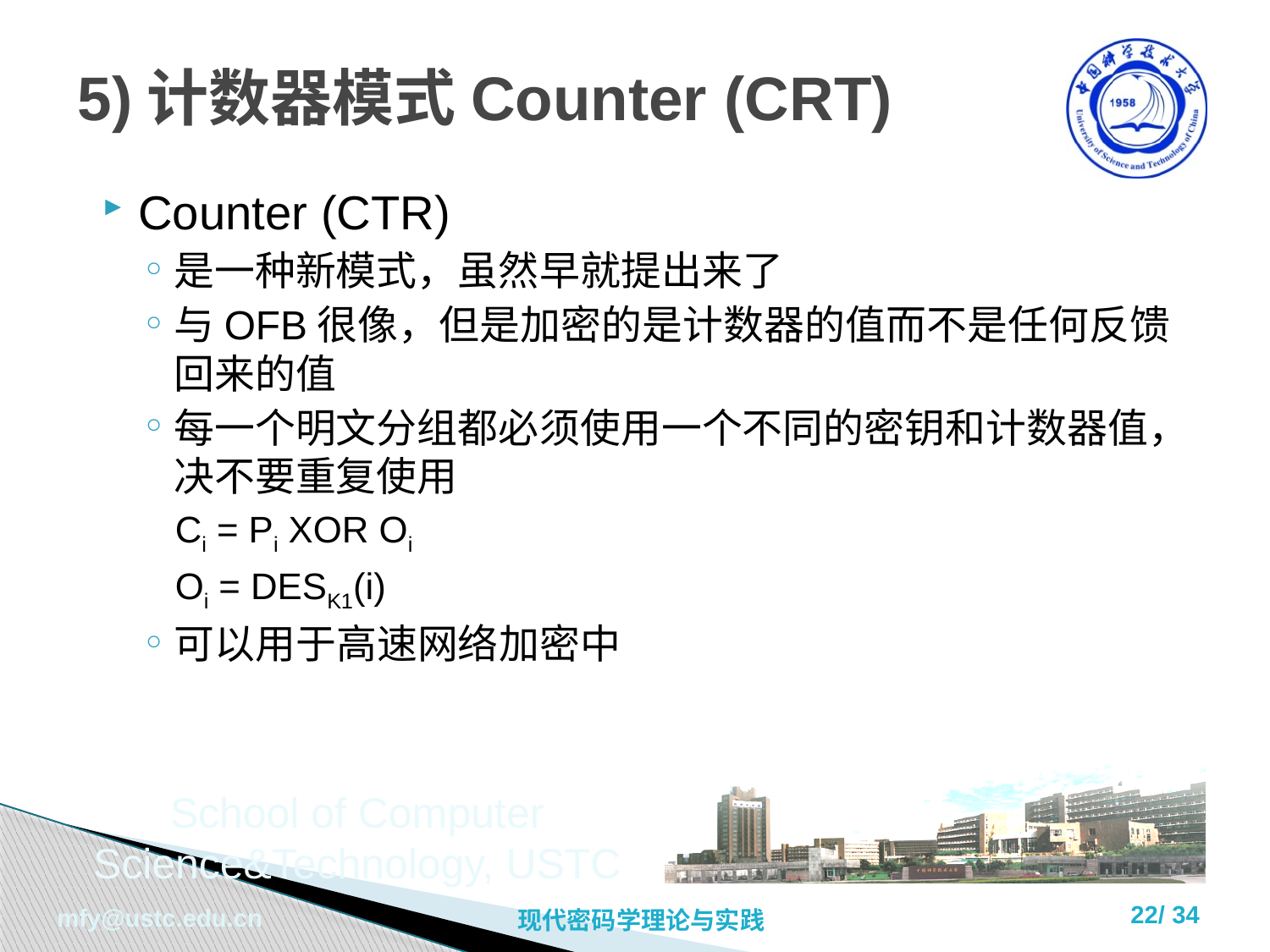

# 5)计数器模式Counter (CRT)
Counter (CTR)
是一种新模式，虽然早就提出来了
与OFB很像，但是加密的是计数器的值而不是任何反馈回来的值
每一个明文分组都必须使用一个不同的密钥和计数器值，决不要重复使用
Ci = Pi XOR Oi
Oi = DESK1(i)
可以用于高速网络加密中